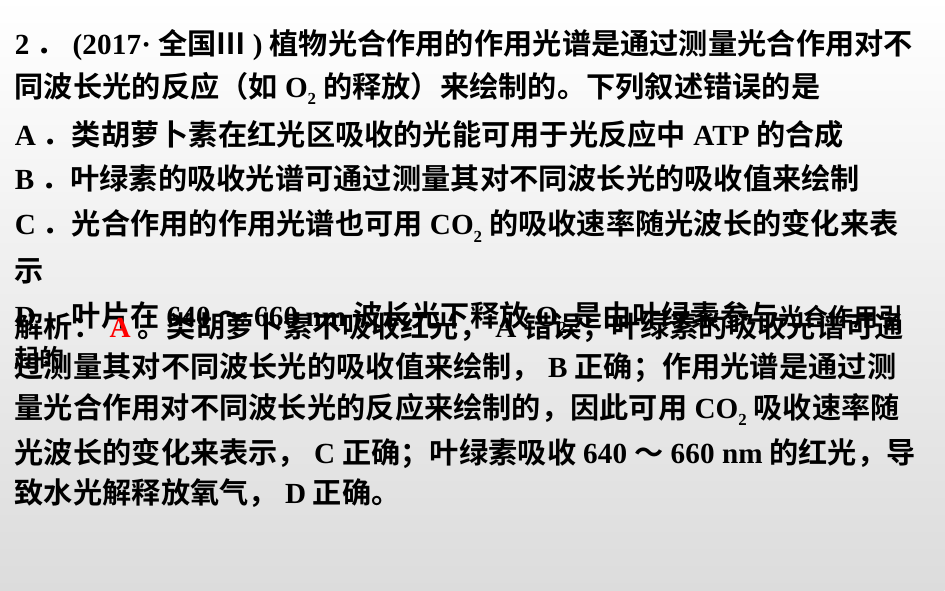

2．(2017·全国Ⅲ)植物光合作用的作用光谱是通过测量光合作用对不同波长光的反应（如O2的释放）来绘制的。下列叙述错误的是
A．类胡萝卜素在红光区吸收的光能可用于光反应中ATP的合成
B．叶绿素的吸收光谱可通过测量其对不同波长光的吸收值来绘制
C．光合作用的作用光谱也可用CO2的吸收速率随光波长的变化来表示
D．叶片在640～660 nm波长光下释放O2是由叶绿素参与光合作用引起的
解析：A。类胡萝卜素不吸收红光，A错误；叶绿素的吸收光谱可通过测量其对不同波长光的吸收值来绘制，B正确；作用光谱是通过测量光合作用对不同波长光的反应来绘制的，因此可用CO2吸收速率随光波长的变化来表示，C正确；叶绿素吸收640～660 nm的红光，导致水光解释放氧气，D正确。